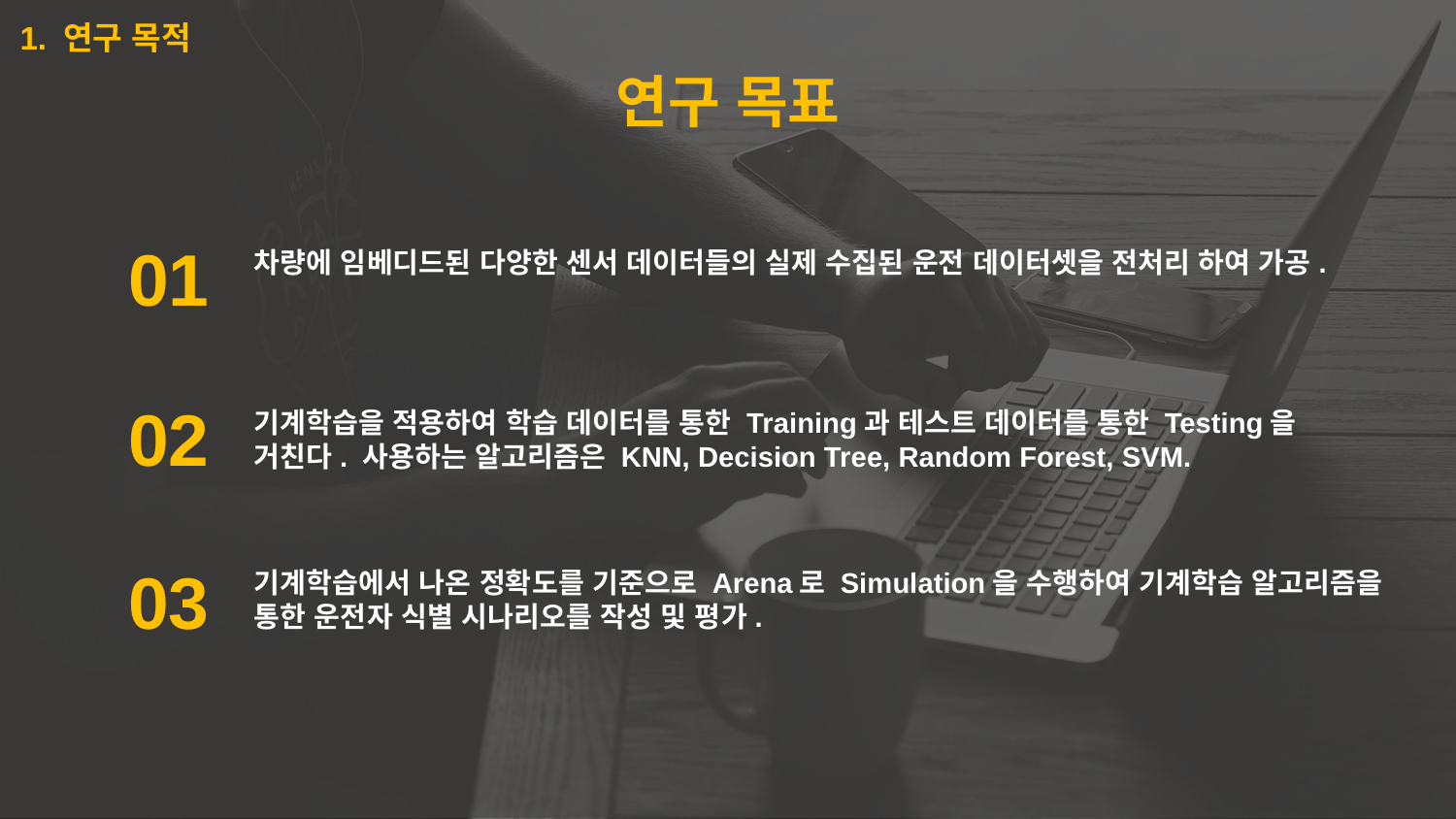

1. 연구 목적
연구 목표
01
차량에 임베디드된 다양한 센서 데이터들의 실제 수집된 운전 데이터셋을 전처리 하여 가공.
02
기계학습을 적용하여 학습 데이터를 통한 Training과 테스트 데이터를 통한 Testing을 거친다. 사용하는 알고리즘은 KNN, Decision Tree, Random Forest, SVM.
03
기계학습에서 나온 정확도를 기준으로 Arena로 Simulation을 수행하여 기계학습 알고리즘을 통한 운전자 식별 시나리오를 작성 및 평가.